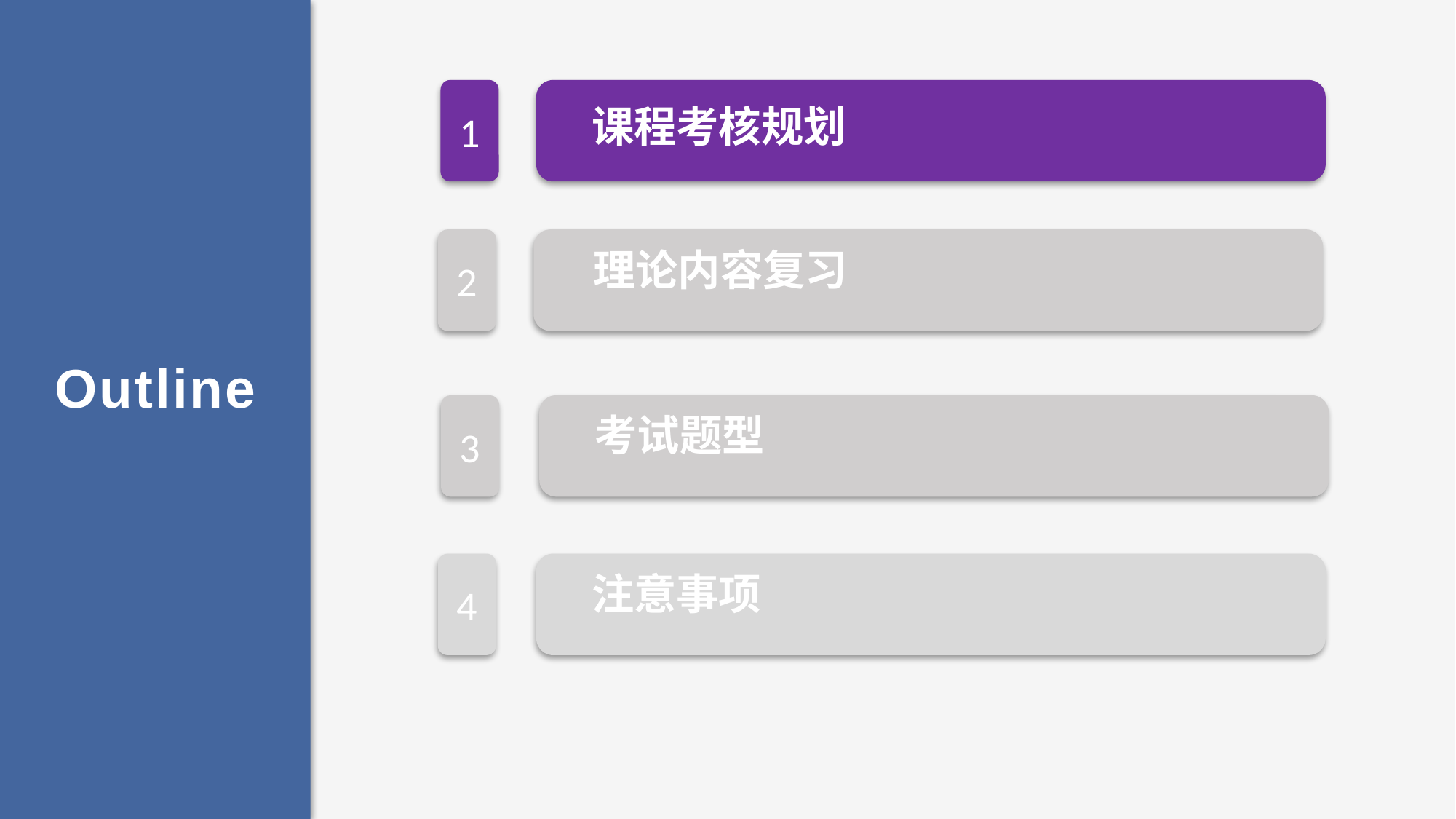

1

课程考核规划
2

理论内容复习
Outline
3

考试题型
4

注意事项